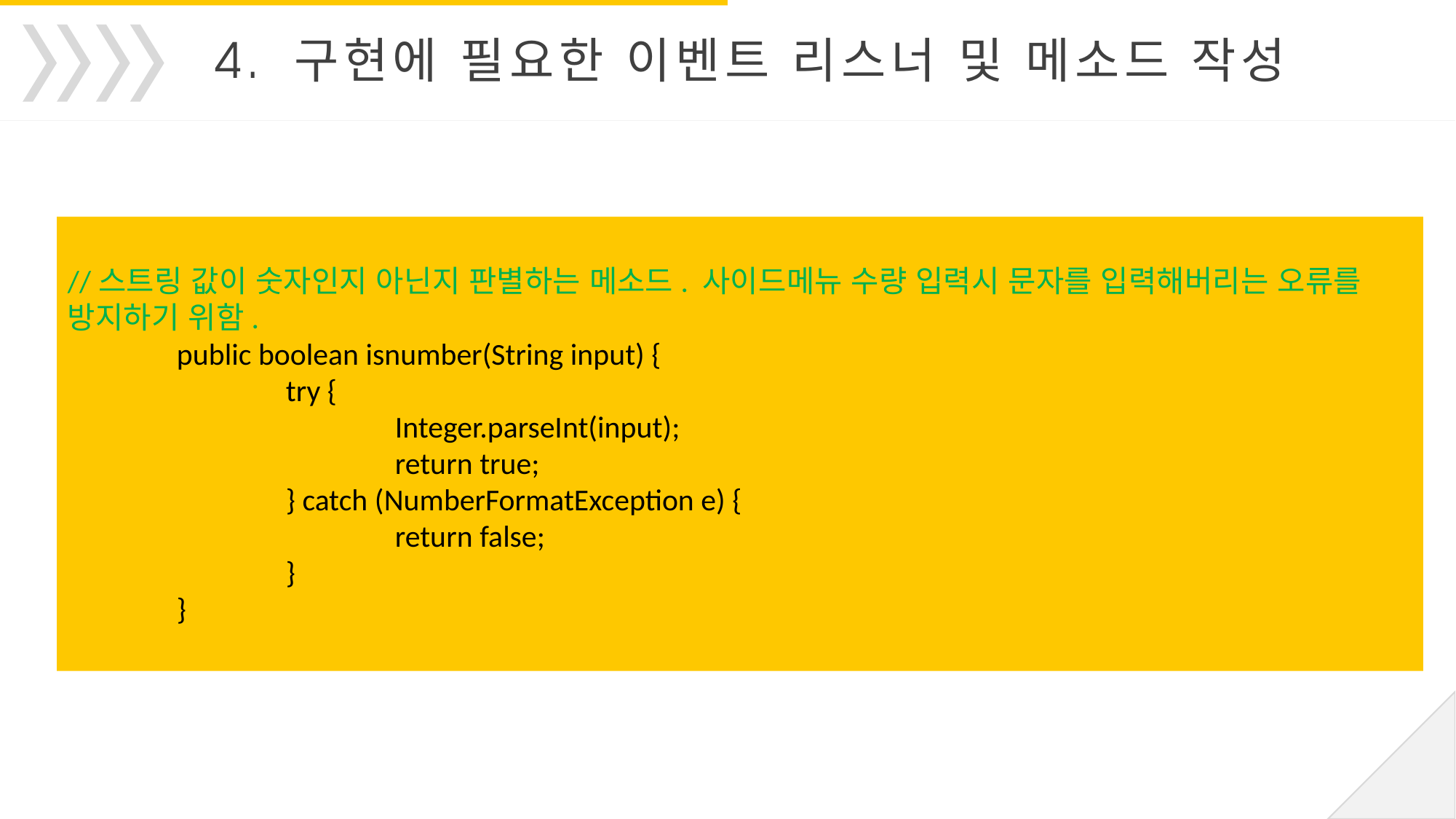

4. 구현에 필요한 이벤트 리스너 및 메소드 작성

//스트링 값이 숫자인지 아닌지 판별하는 메소드. 사이드메뉴 수량 입력시 문자를 입력해버리는 오류를 방지하기 위함.
	public boolean isnumber(String input) {
		try {
			Integer.parseInt(input);
			return true;
		} catch (NumberFormatException e) {
			return false;
		}
	}